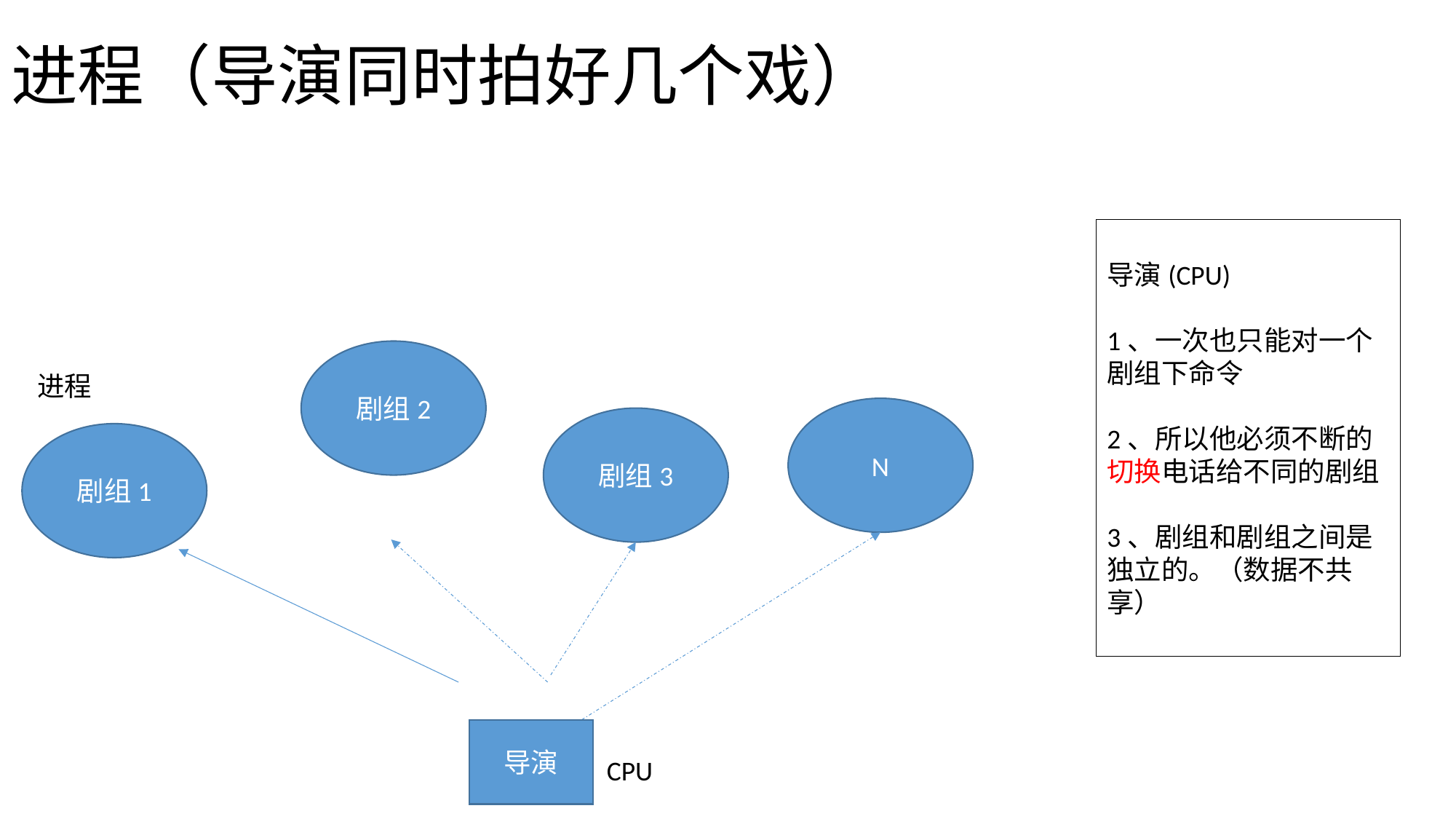

# 进程（导演同时拍好几个戏）

导演(CPU)

1、一次也只能对一个剧组下命令

2、所以他必须不断的切换电话给不同的剧组

3、剧组和剧组之间是独立的。（数据不共享）

剧组2
 进程
N
剧组3
剧组1
导演
CPU